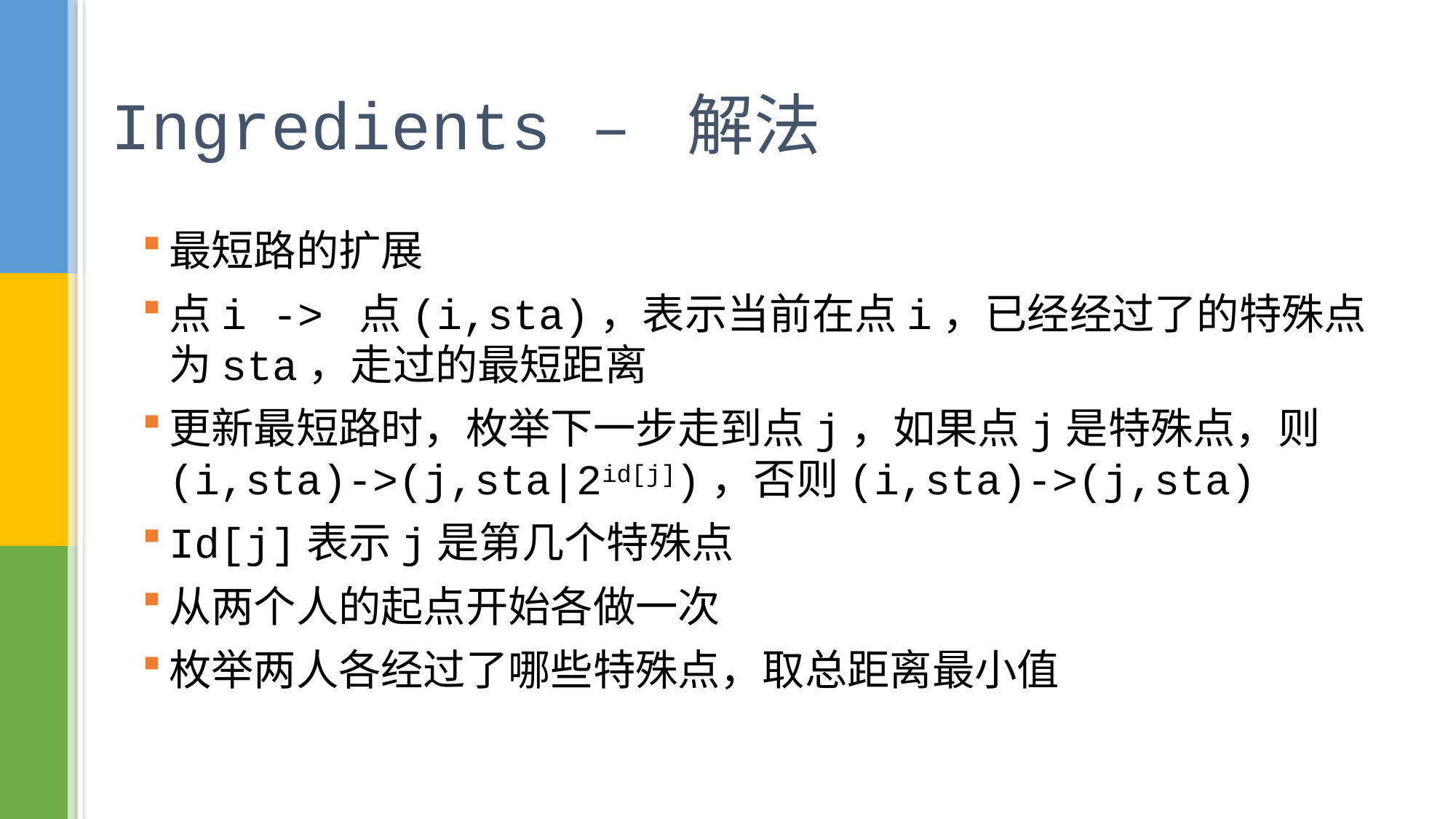

# Ingredients – 解法
最短路的扩展
点i -> 点(i,sta)，表示当前在点i，已经经过了的特殊点为sta，走过的最短距离
更新最短路时，枚举下一步走到点j，如果点j是特殊点，则(i,sta)->(j,sta|2id[j])，否则(i,sta)->(j,sta)
Id[j]表示j是第几个特殊点
从两个人的起点开始各做一次
枚举两人各经过了哪些特殊点，取总距离最小值